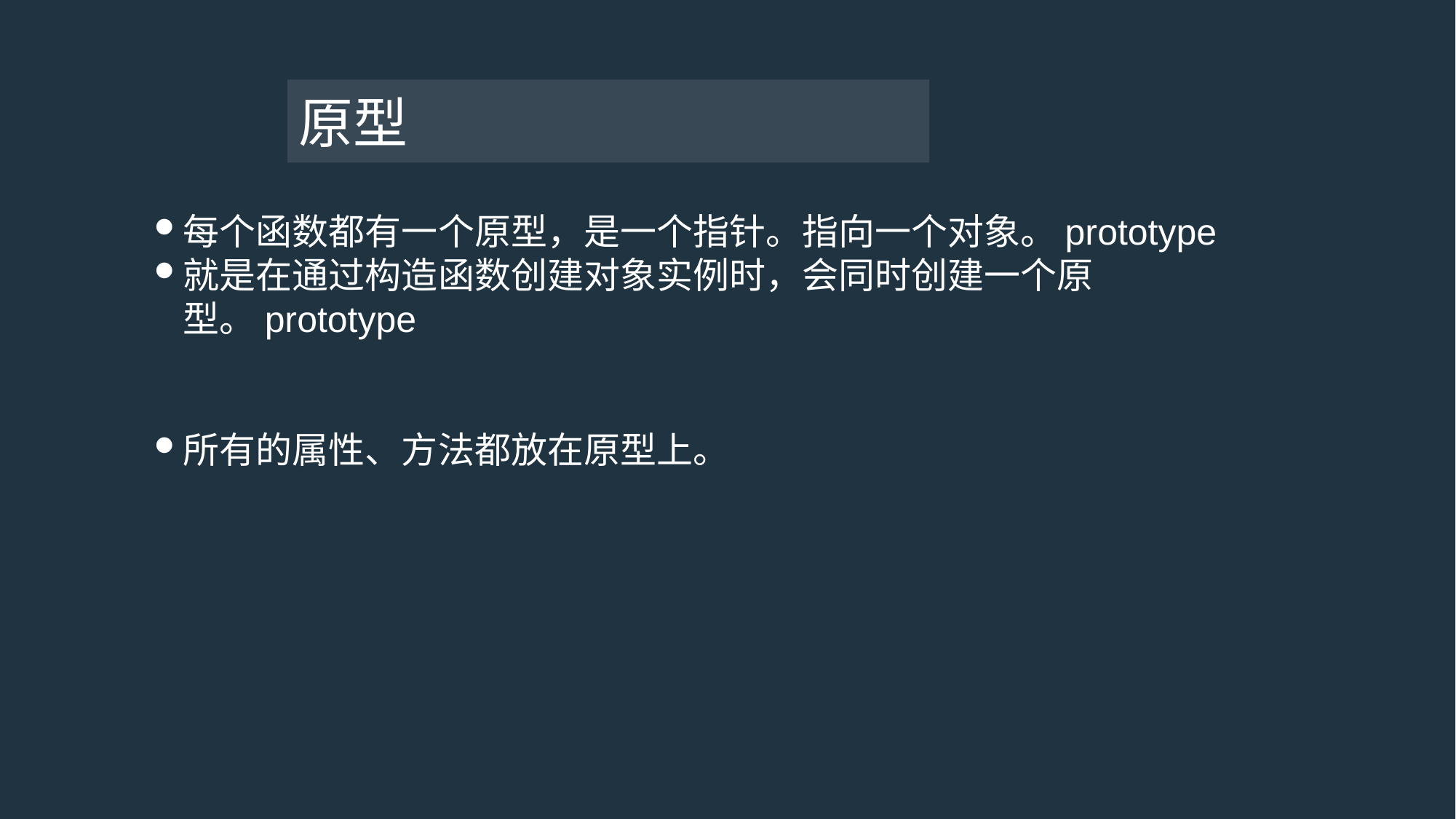

# 原型
每个函数都有一个原型，是一个指针。指向一个对象。prototype
就是在通过构造函数创建对象实例时，会同时创建一个原型。prototype

所有的属性、方法都放在原型上。